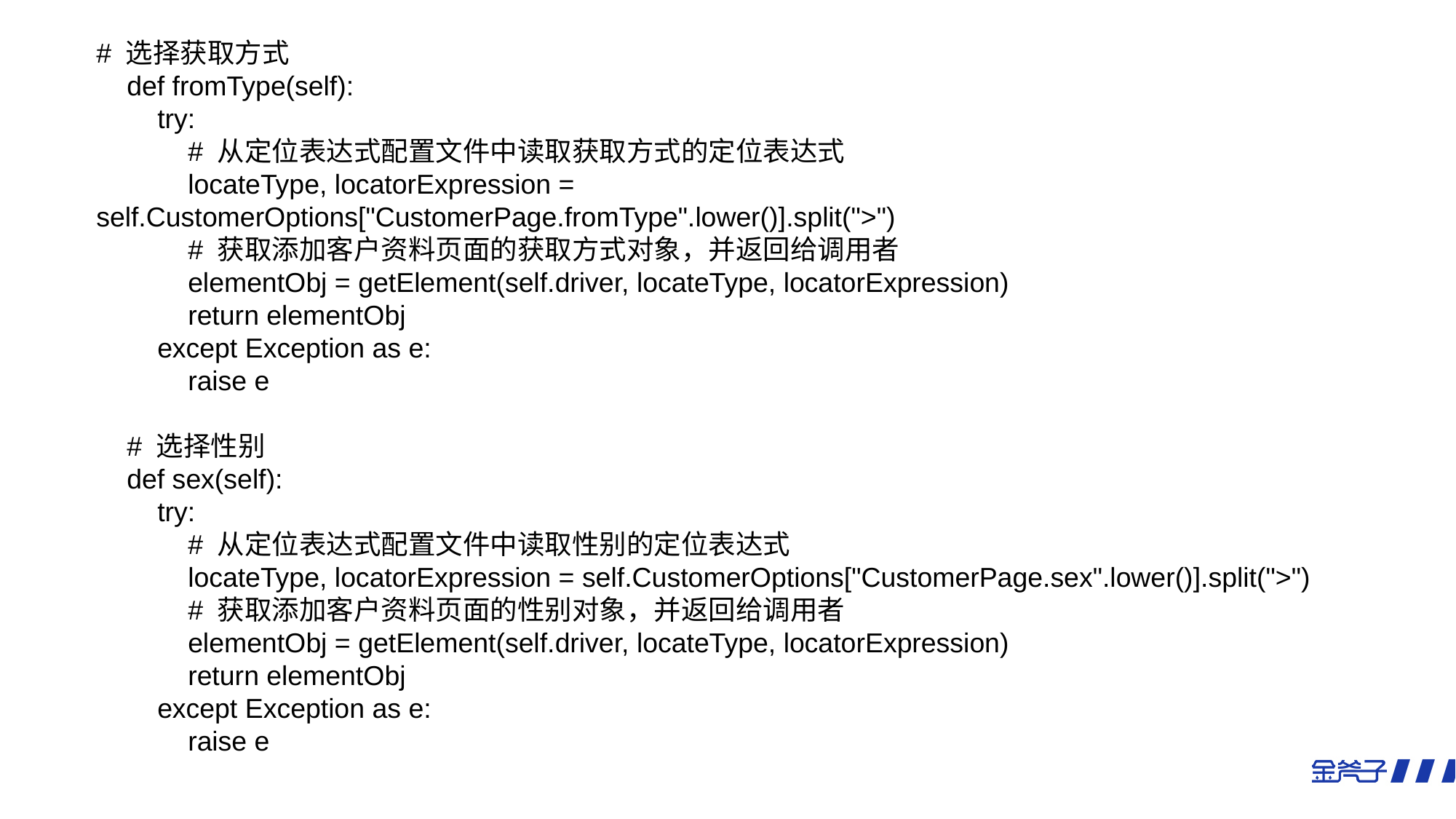

# 选择获取方式
    def fromType(self):
        try:
            # 从定位表达式配置文件中读取获取方式的定位表达式
            locateType, locatorExpression = self.CustomerOptions["CustomerPage.fromType".lower()].split(">")
            # 获取添加客户资料页面的获取方式对象，并返回给调用者
            elementObj = getElement(self.driver, locateType, locatorExpression)
            return elementObj
        except Exception as e:
            raise e

    # 选择性别
    def sex(self):
        try:
            # 从定位表达式配置文件中读取性别的定位表达式
            locateType, locatorExpression = self.CustomerOptions["CustomerPage.sex".lower()].split(">")
            # 获取添加客户资料页面的性别对象，并返回给调用者
            elementObj = getElement(self.driver, locateType, locatorExpression)
            return elementObj
        except Exception as e:
            raise e